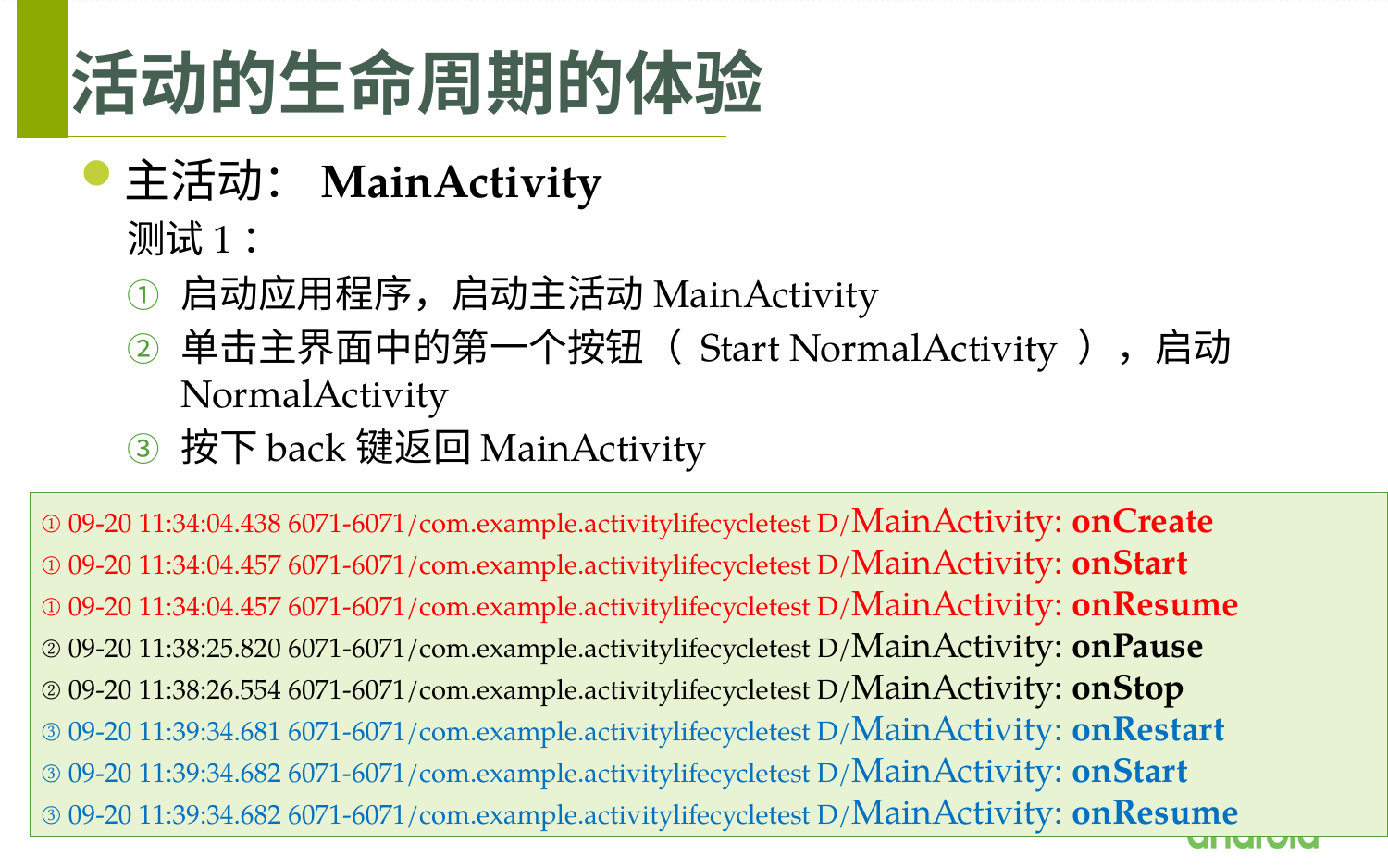

# 活动的生命周期的体验
主活动：MainActivity
测试1：
启动应用程序，启动主活动MainActivity
单击主界面中的第一个按钮（ Start NormalActivity ），启动NormalActivity
按下back键返回MainActivity
① 09-20 11:34:04.438 6071-6071/com.example.activitylifecycletest D/MainActivity: onCreate
① 09-20 11:34:04.457 6071-6071/com.example.activitylifecycletest D/MainActivity: onStart
① 09-20 11:34:04.457 6071-6071/com.example.activitylifecycletest D/MainActivity: onResume
② 09-20 11:38:25.820 6071-6071/com.example.activitylifecycletest D/MainActivity: onPause
② 09-20 11:38:26.554 6071-6071/com.example.activitylifecycletest D/MainActivity: onStop
③ 09-20 11:39:34.681 6071-6071/com.example.activitylifecycletest D/MainActivity: onRestart
③ 09-20 11:39:34.682 6071-6071/com.example.activitylifecycletest D/MainActivity: onStart
③ 09-20 11:39:34.682 6071-6071/com.example.activitylifecycletest D/MainActivity: onResume